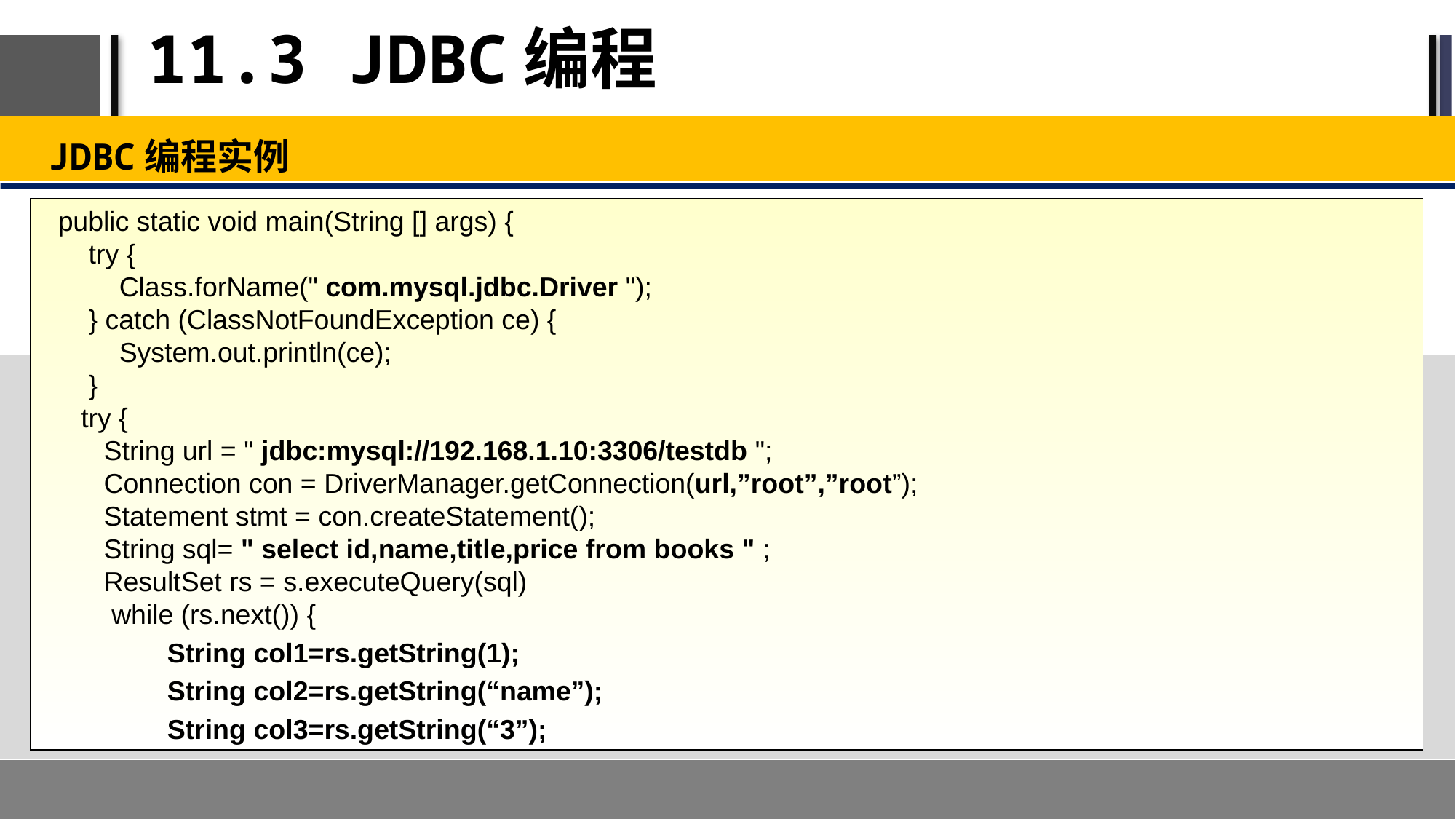

# 11.3 JDBC编程

JDBC编程实例

public static void main(String [] args) {
    try {
        Class.forName(" com.mysql.jdbc.Driver ");
    } catch (ClassNotFoundException ce) {
        System.out.println(ce);
    }
   try {
      String url = " jdbc:mysql://192.168.1.10:3306/testdb ";
      Connection con = DriverManager.getConnection(url,”root”,”root”);
      Statement stmt = con.createStatement();
      String sql= " select id,name,title,price from books " ;
      ResultSet rs = s.executeQuery(sql)
       while (rs.next()) {
 	String col1=rs.getString(1);
	String col2=rs.getString(“name”);
	String col3=rs.getString(“3”);